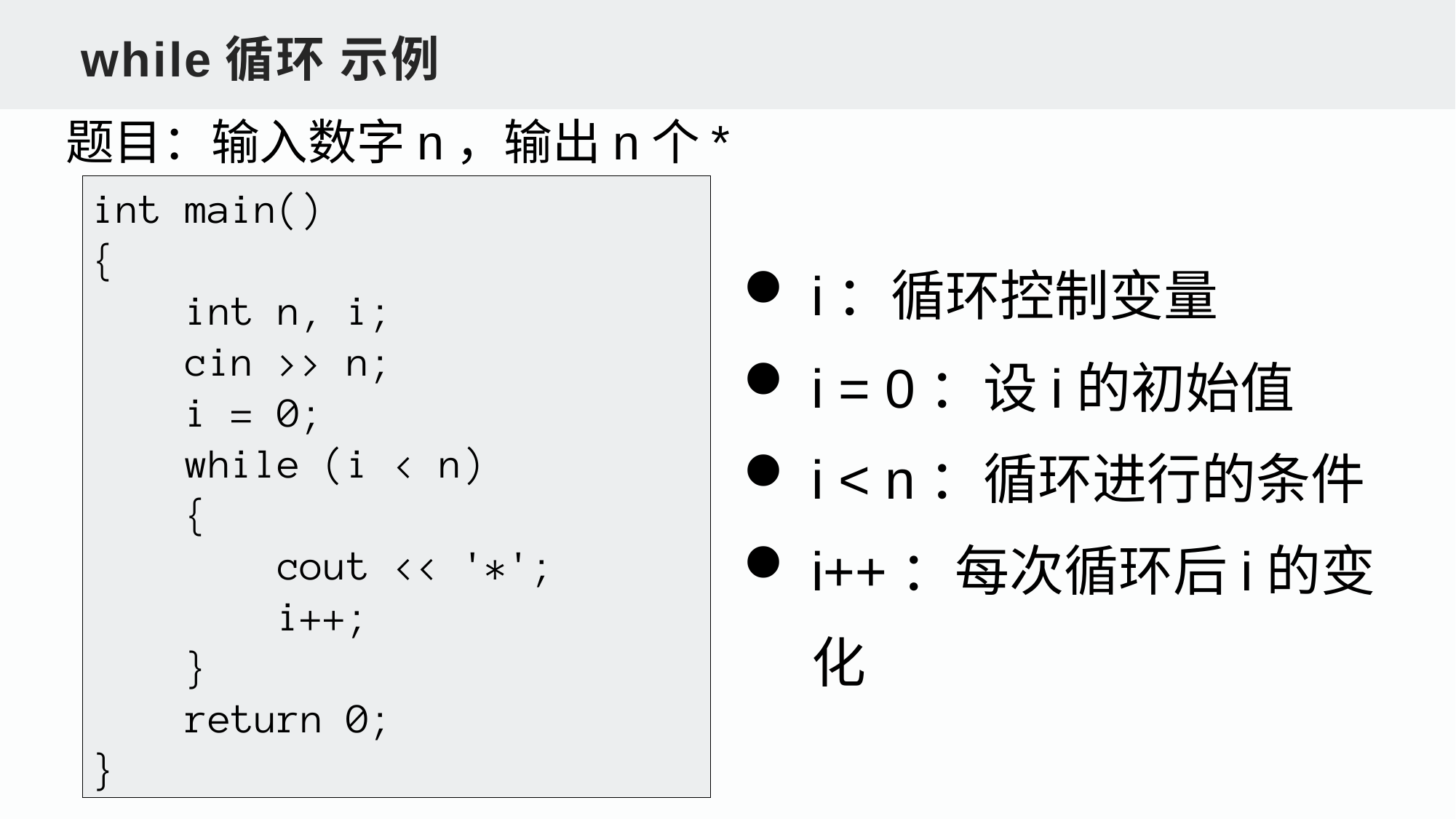

while循环 示例
题目：输入数字n，输出n个*
int main()
{
    int n, i;
    cin >> n;
    i = 0;
    while (i < n)
    {
        cout << '*';
        i++;
    }
    return 0;
}
i：循环控制变量
i = 0：设i的初始值
i < n：循环进行的条件
i++：每次循环后i的变化